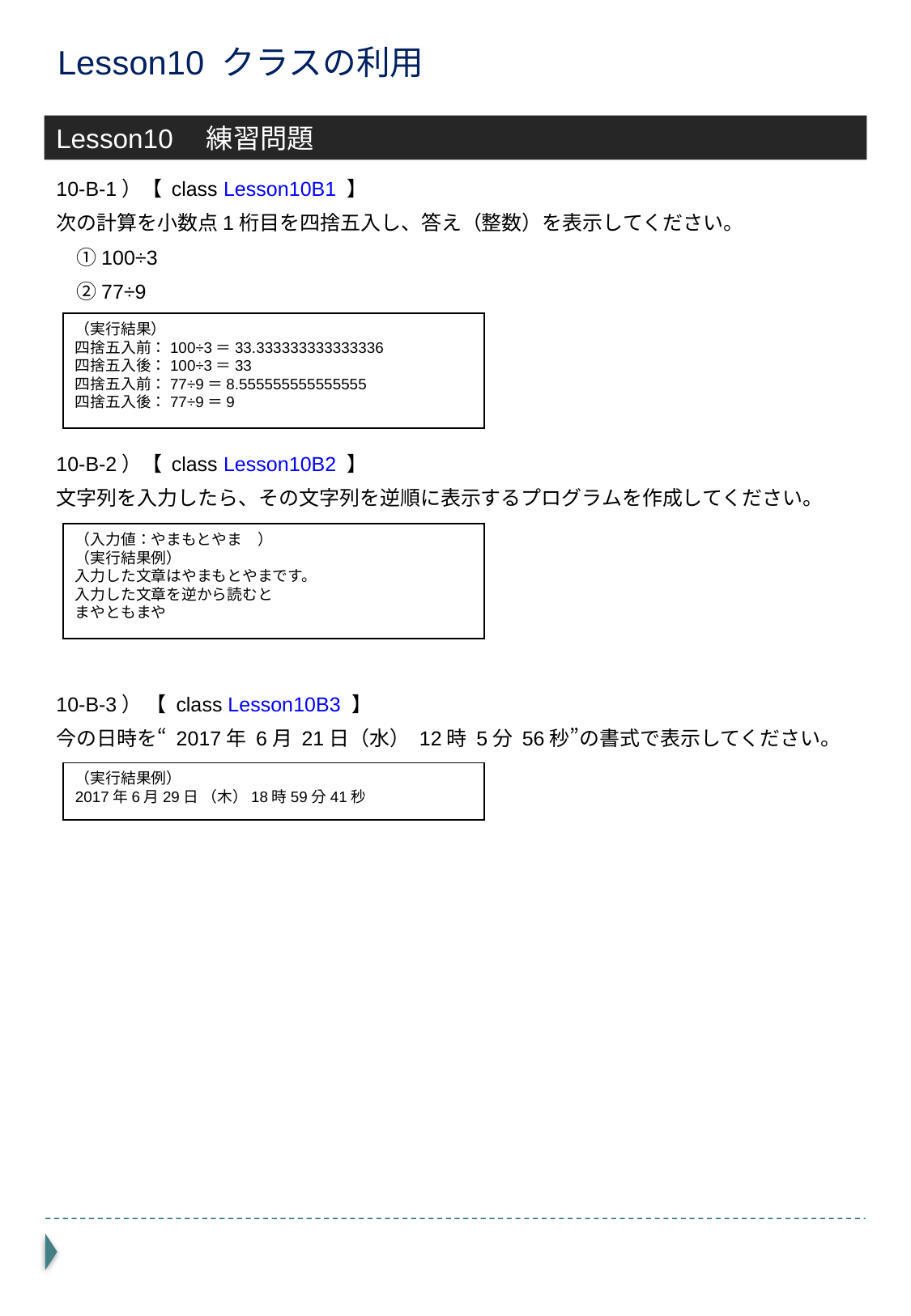

# Lesson10 クラスの利用
Lesson10　練習問題
10-B-1）【 class Lesson10B1 】
次の計算を小数点1桁目を四捨五入し、答え（整数）を表示してください。
　①100÷3
　②77÷9

10-B-2）【 class Lesson10B2 】
文字列を入力したら、その文字列を逆順に表示するプログラムを作成してください。

10-B-3） 【 class Lesson10B3 】
今の日時を“ 2017年 6月 21日（水） 12時 5分 56秒”の書式で表示してください。

（実行結果）
四捨五入前：100÷3＝33.333333333333336
四捨五入後：100÷3＝33
四捨五入前：77÷9＝8.555555555555555
四捨五入後：77÷9＝9
（入力値：やまもとやま　）
（実行結果例）
入力した文章はやまもとやまです。
入力した文章を逆から読むと
まやともまや
（実行結果例）
2017年6月29日 （木）18時59分41秒